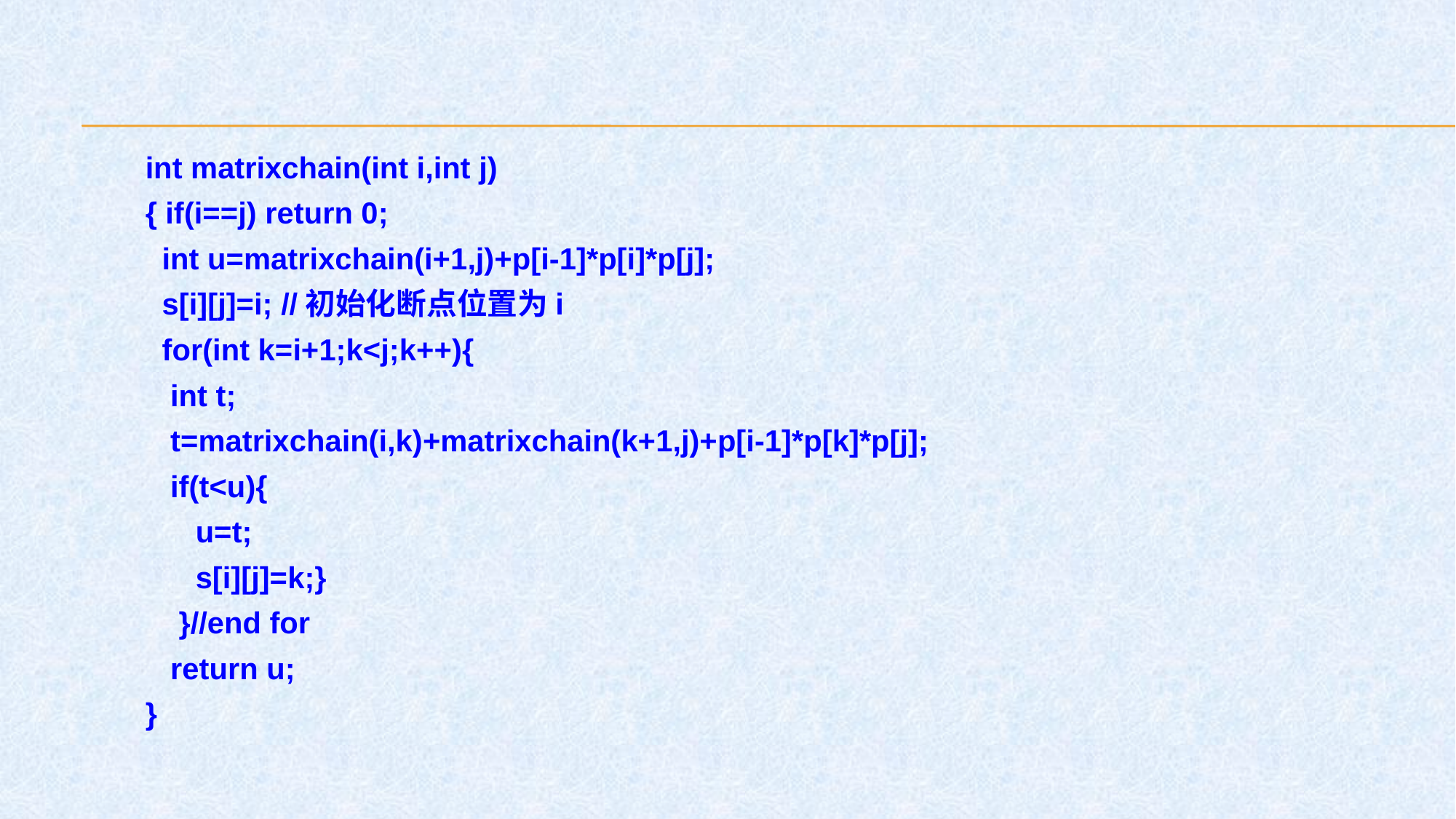

int matrixchain(int i,int j)
{ if(i==j) return 0;
  int u=matrixchain(i+1,j)+p[i-1]*p[i]*p[j];
  s[i][j]=i; //初始化断点位置为i
  for(int k=i+1;k<j;k++){
   int t;
   t=matrixchain(i,k)+matrixchain(k+1,j)+p[i-1]*p[k]*p[j];
   if(t<u){
      u=t;
      s[i][j]=k;}
    }//end for
   return u;
}